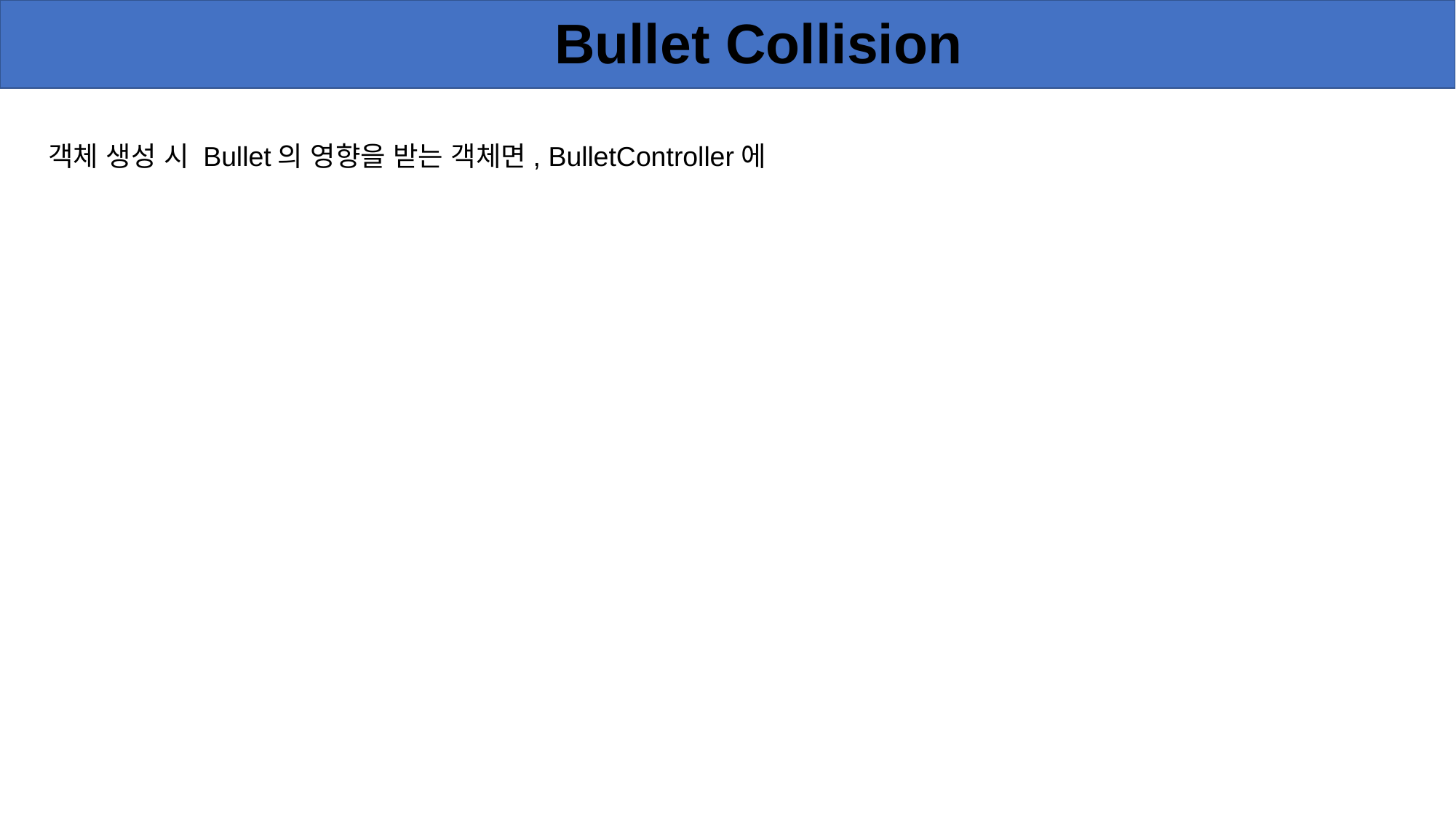

# Bullet Collision
객체 생성 시 Bullet의 영향을 받는 객체면, BulletController에